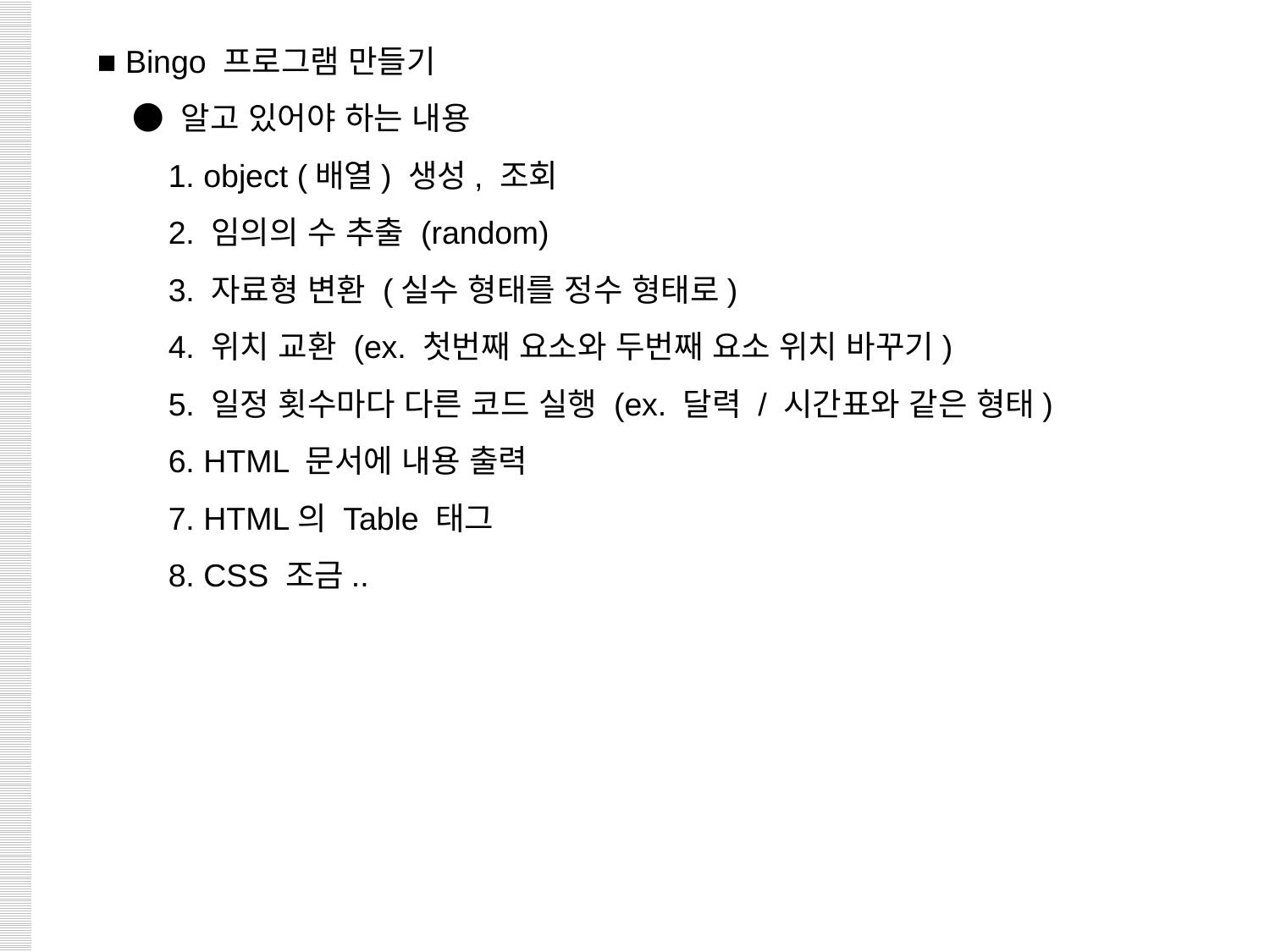

■ Bingo 프로그램 만들기
    ● 알고 있어야 하는 내용
        1. object (배열) 생성, 조회
        2. 임의의 수 추출 (random)
        3. 자료형 변환 (실수 형태를 정수 형태로)
        4. 위치 교환 (ex. 첫번째 요소와 두번째 요소 위치 바꾸기)
        5. 일정 횟수마다 다른 코드 실행 (ex. 달력 / 시간표와 같은 형태)
        6. HTML 문서에 내용 출력
        7. HTML의 Table 태그
        8. CSS 조금..